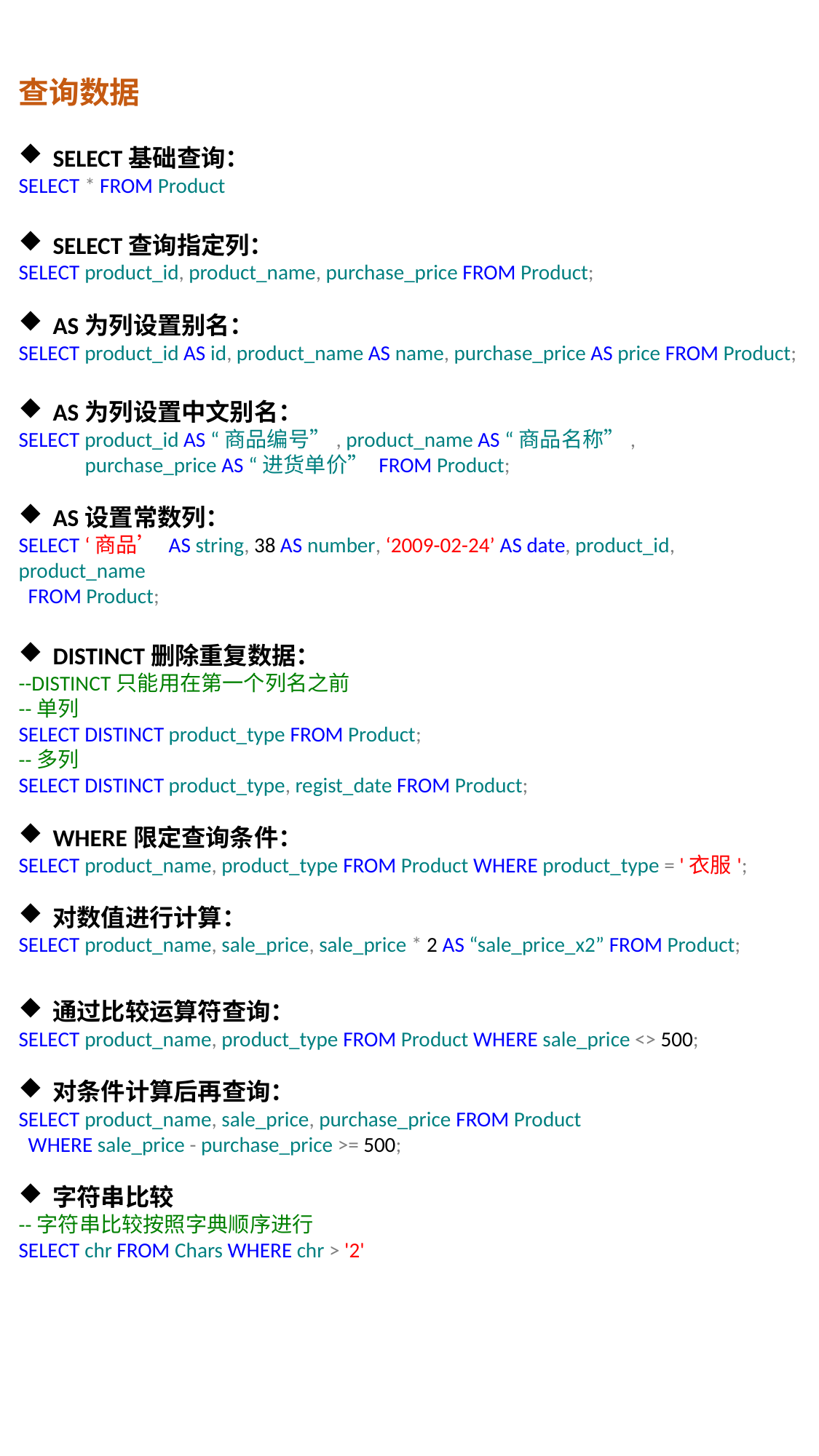

查询数据

SELECT基础查询：
SELECT * FROM Product

SELECT查询指定列：
SELECT product_id, product_name, purchase_price FROM Product;

AS为列设置别名：
SELECT product_id AS id, product_name AS name, purchase_price AS price FROM Product;

AS为列设置中文别名：
SELECT product_id AS “商品编号”, product_name AS “商品名称”,
              purchase_price AS “进货单价” FROM Product;

AS设置常数列：
SELECT ‘商品’ AS string, 38 AS number, ‘2009-02-24’ AS date, product_id, product_name
  FROM Product;

DISTINCT删除重复数据：
--DISTINCT只能用在第一个列名之前
--单列
SELECT DISTINCT product_type FROM Product;
--多列
SELECT DISTINCT product_type, regist_date FROM Product;

WHERE限定查询条件：
SELECT product_name, product_type FROM Product WHERE product_type = '衣服';

对数值进行计算：
SELECT product_name, sale_price, sale_price * 2 AS “sale_price_x2” FROM Product;

通过比较运算符查询：
SELECT product_name, product_type FROM Product WHERE sale_price <> 500;

对条件计算后再查询：
SELECT product_name, sale_price, purchase_price FROM Product
  WHERE sale_price - purchase_price >= 500;

字符串比较
--字符串比较按照字典顺序进行
SELECT chr FROM Chars WHERE chr > '2'